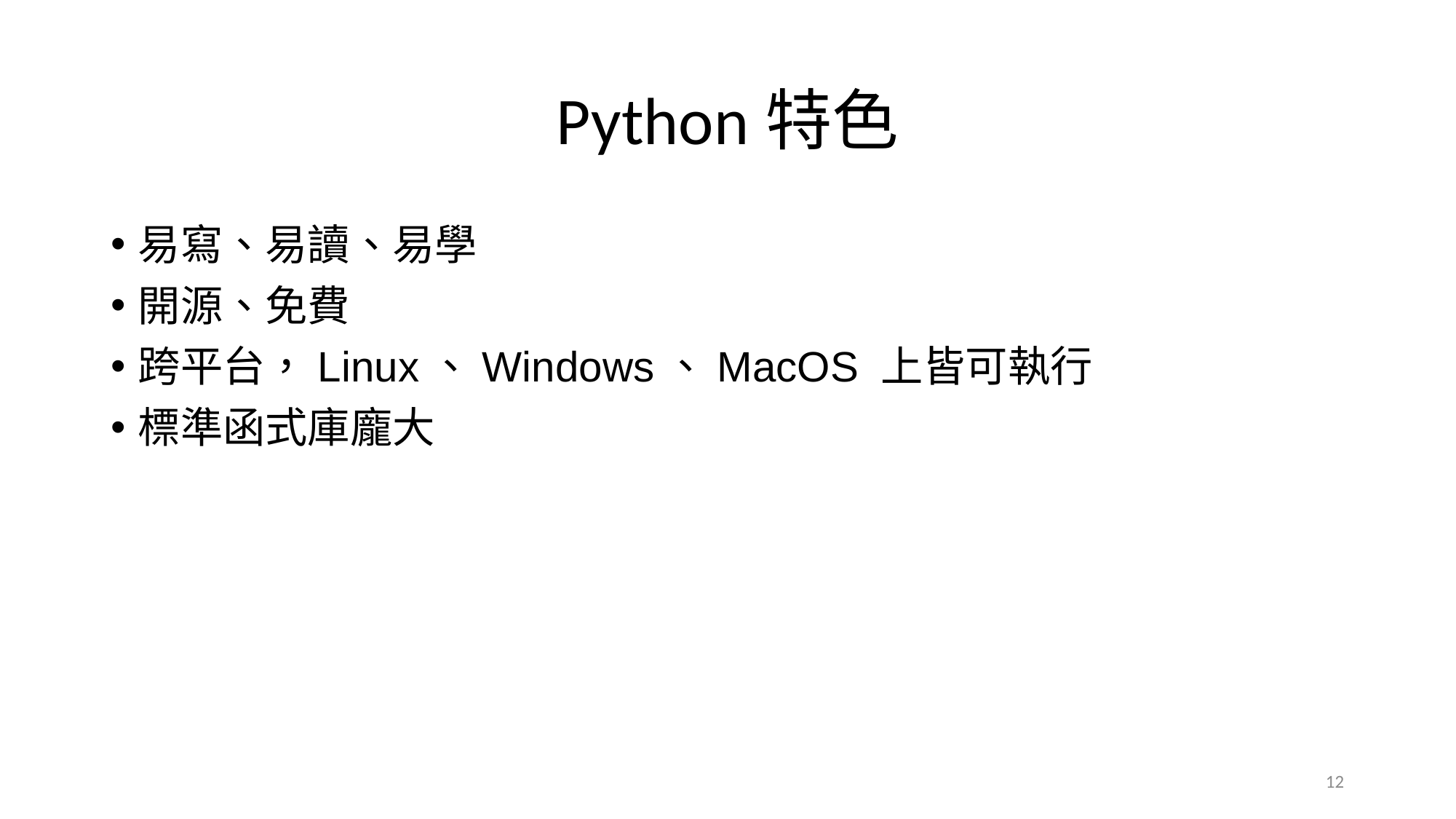

# Python特色
易寫、易讀、易學
開源、免費
跨平台，Linux、Windows、MacOS 上皆可執行
標準函式庫龐大

12